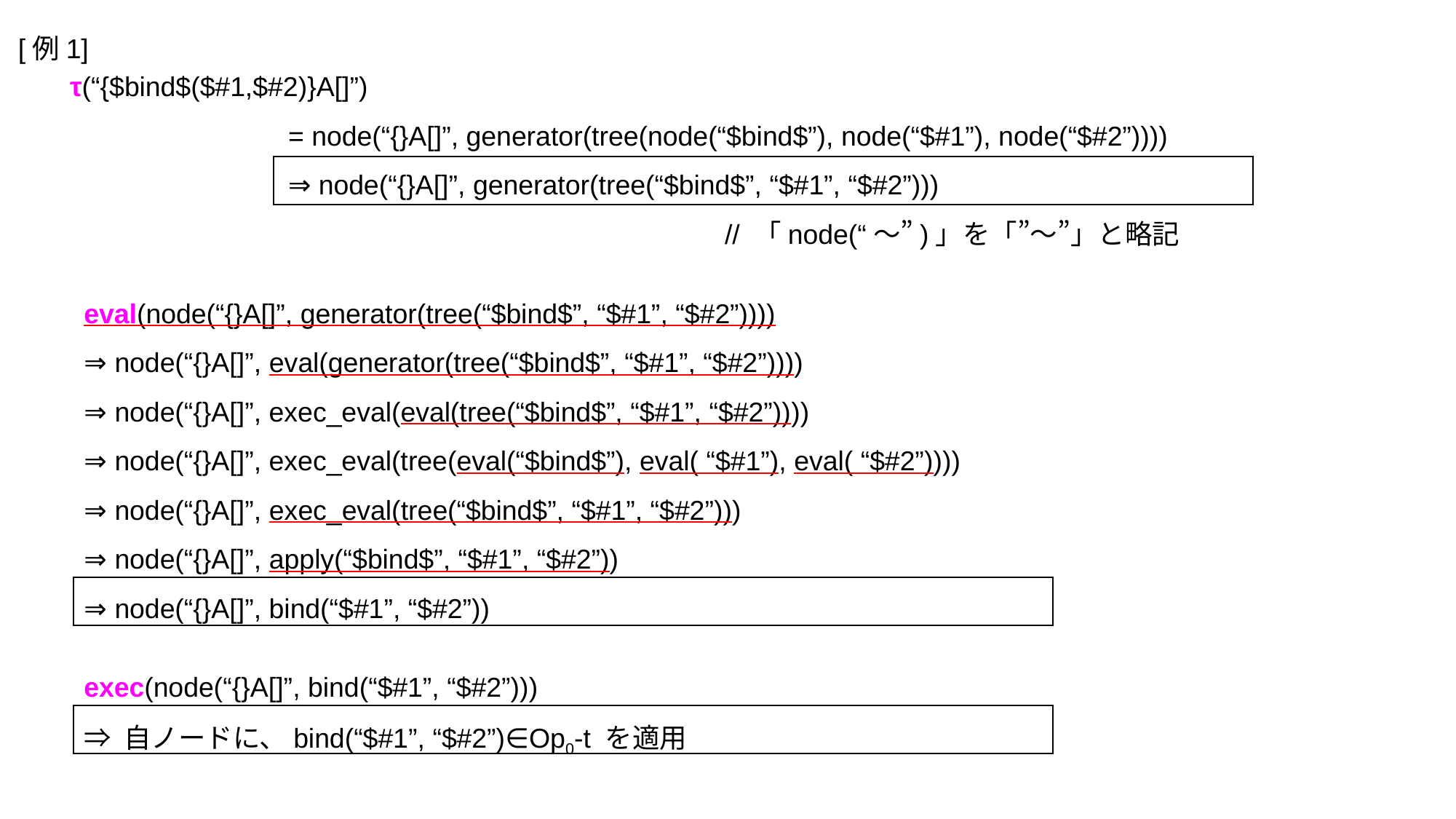

[例1]
τ(“{$bind$($#1,$#2)}A[]”)
		= node(“{}A[]”, generator(tree(node(“$bind$”), node(“$#1”), node(“$#2”))))
		⇒ node(“{}A[]”, generator(tree(“$bind$”, “$#1”, “$#2”)))
						// 「node(“～”)」を「”～”」と略記

eval(node(“{}A[]”, generator(tree(“$bind$”, “$#1”, “$#2”))))
⇒ node(“{}A[]”, eval(generator(tree(“$bind$”, “$#1”, “$#2”))))
⇒ node(“{}A[]”, exec_eval(eval(tree(“$bind$”, “$#1”, “$#2”))))
⇒ node(“{}A[]”, exec_eval(tree(eval(“$bind$”), eval( “$#1”), eval( “$#2”))))
⇒ node(“{}A[]”, exec_eval(tree(“$bind$”, “$#1”, “$#2”)))
⇒ node(“{}A[]”, apply(“$bind$”, “$#1”, “$#2”))
⇒ node(“{}A[]”, bind(“$#1”, “$#2”))

exec(node(“{}A[]”, bind(“$#1”, “$#2”)))
⇒ 自ノードに、bind(“$#1”, “$#2”)∈Op0-t を適用